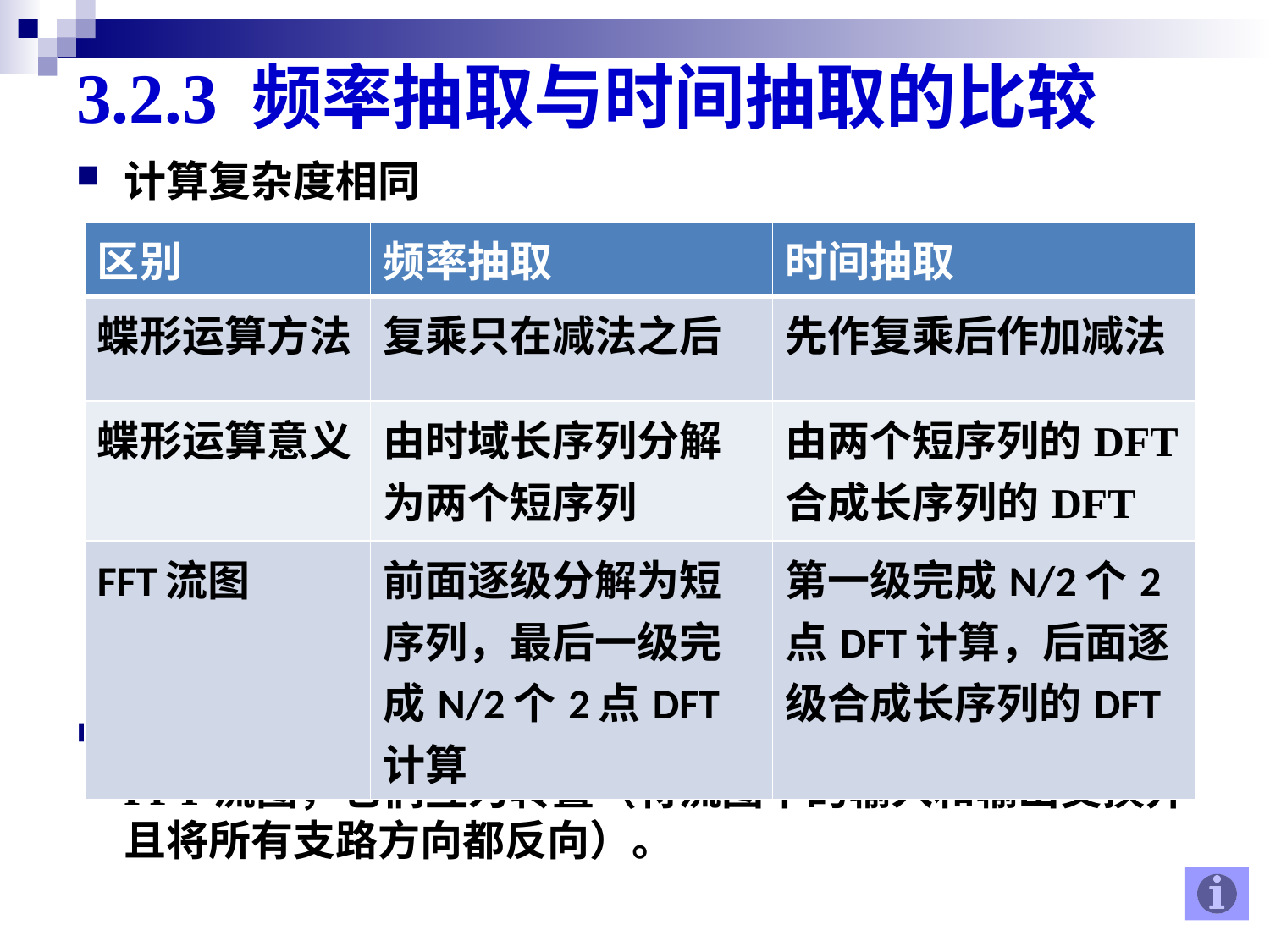

# 3.2.3 频率抽取与时间抽取的比较
计算复杂度相同

对每一种按时间抽取的FFT流图都存在一个按频率抽取的FFT流图，它们互为转置（将流图中的输入和输出交换并且将所有支路方向都反向）。

| 区别 | 频率抽取 | 时间抽取 |
| --- | --- | --- |
| 蝶形运算方法 | 复乘只在减法之后 | 先作复乘后作加减法 |
| 蝶形运算意义 | 由时域长序列分解为两个短序列 | 由两个短序列的DFT合成长序列的DFT |
| FFT流图 | 前面逐级分解为短序列，最后一级完成N/2个2点DFT计算 | 第一级完成N/2个2点DFT计算，后面逐级合成长序列的DFT |